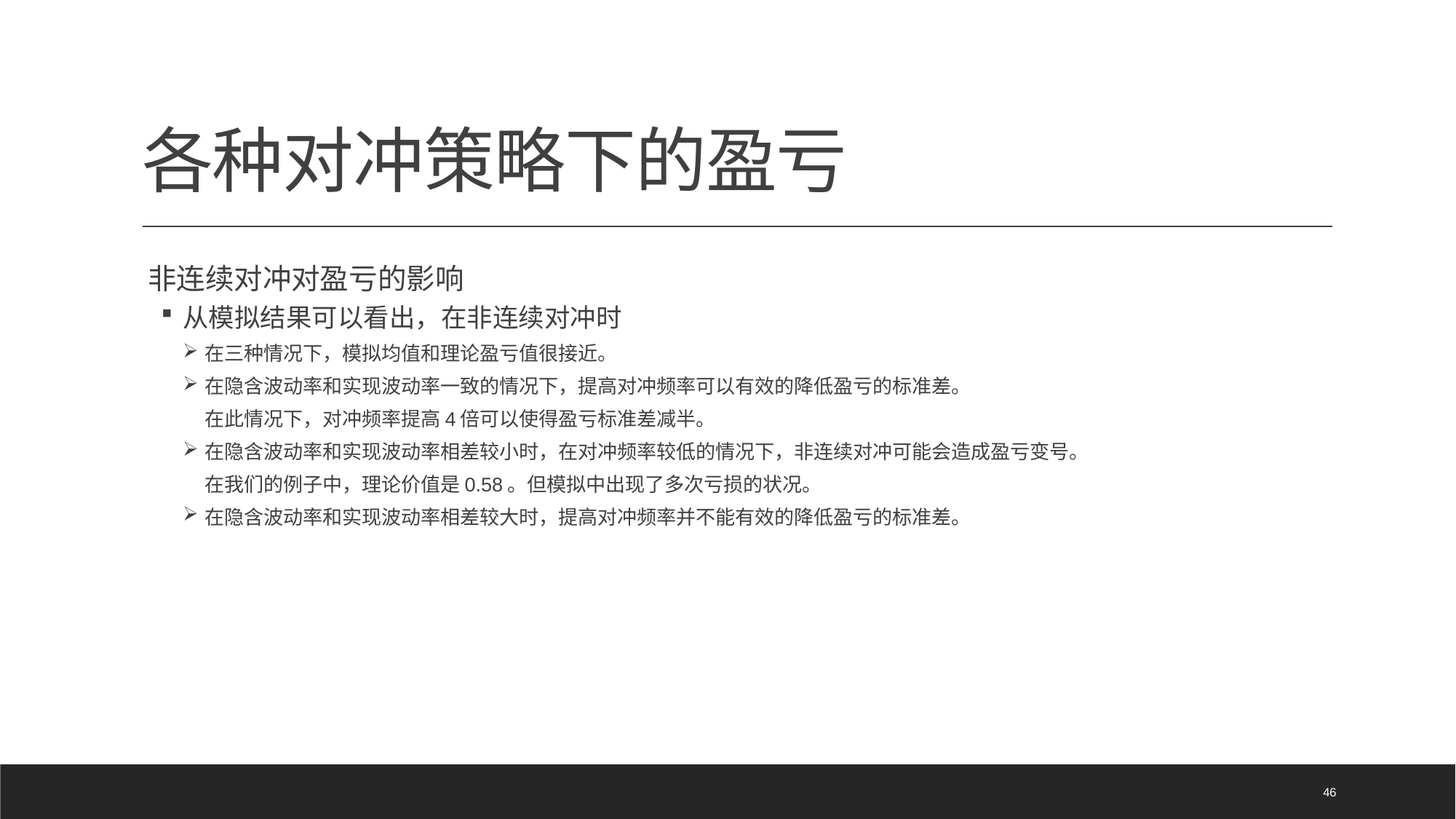

# 各种对冲策略下的盈亏
非连续对冲对盈亏的影响
从模拟结果可以看出，在非连续对冲时
在三种情况下，模拟均值和理论盈亏值很接近。
在隐含波动率和实现波动率一致的情况下，提高对冲频率可以有效的降低盈亏的标准差。
在此情况下，对冲频率提高4倍可以使得盈亏标准差减半。
在隐含波动率和实现波动率相差较小时，在对冲频率较低的情况下，非连续对冲可能会造成盈亏变号。
在我们的例子中，理论价值是0.58。但模拟中出现了多次亏损的状况。
在隐含波动率和实现波动率相差较大时，提高对冲频率并不能有效的降低盈亏的标准差。

46